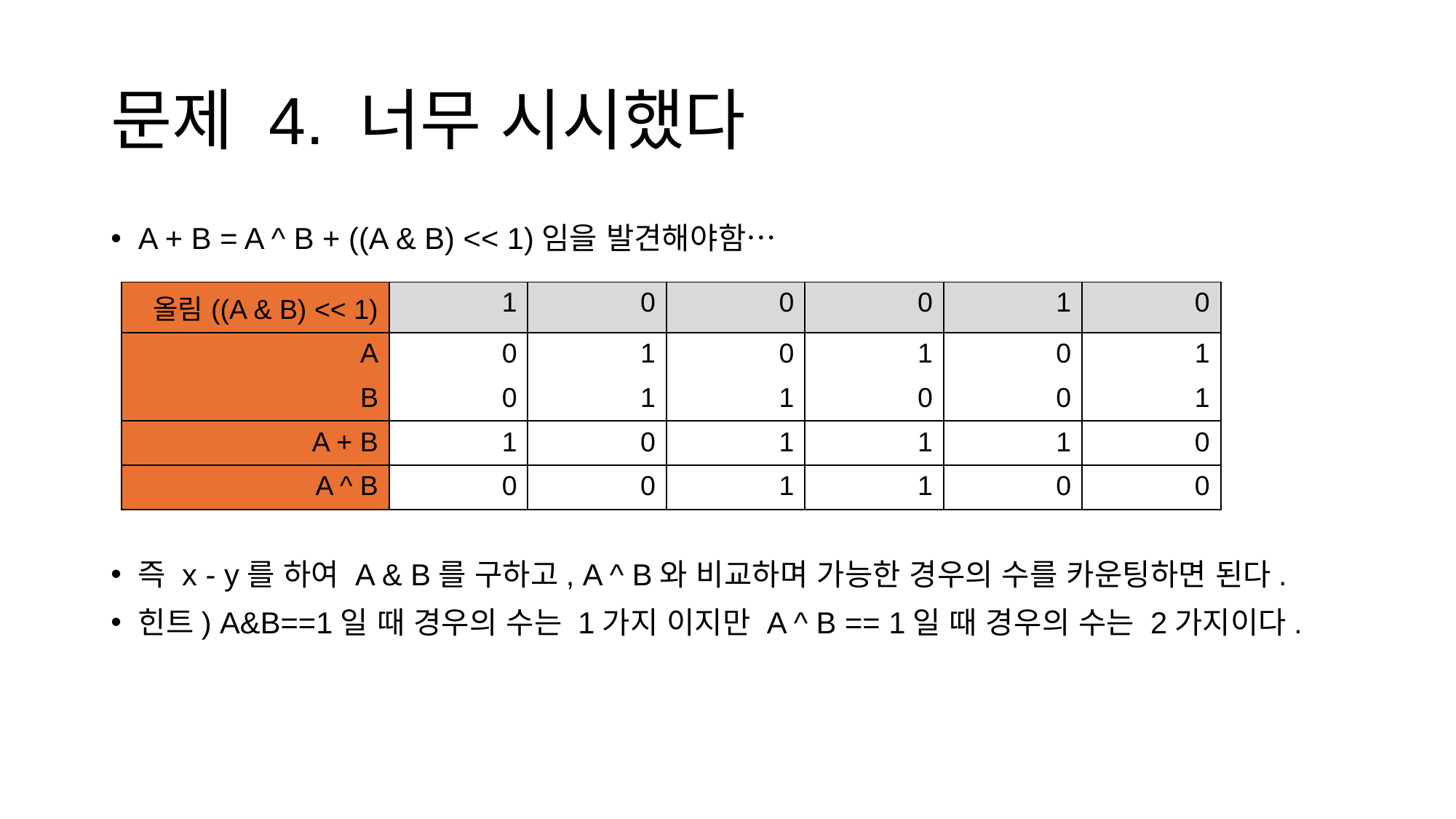

# 문제 4. 너무 시시했다
A + B = A ^ B + ((A & B) << 1)임을 발견해야함…

즉 x - y를 하여 A & B를 구하고, A ^ B와 비교하며 가능한 경우의 수를 카운팅하면 된다.
힌트) A&B==1일 때 경우의 수는 1가지 이지만 A ^ B == 1일 때 경우의 수는 2가지이다.

| 올림((A & B) << 1) | 1 | 0 | 0 | 0 | 1 | 0 |
| --- | --- | --- | --- | --- | --- | --- |
| A | 0 | 1 | 0 | 1 | 0 | 1 |
| B | 0 | 1 | 1 | 0 | 0 | 1 |
| A + B | 1 | 0 | 1 | 1 | 1 | 0 |
| A ^ B | 0 | 0 | 1 | 1 | 0 | 0 |